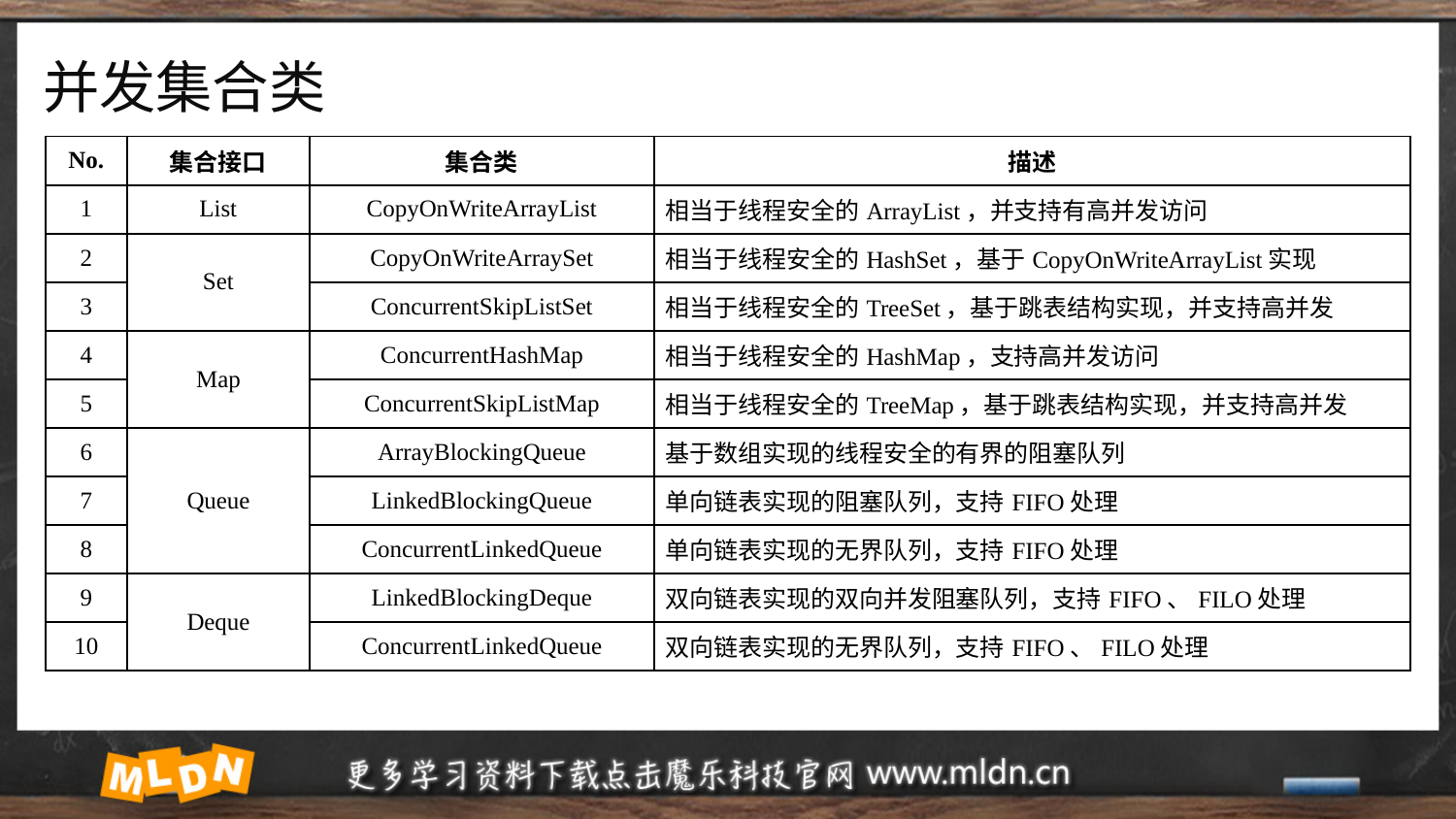

# 并发集合类
| No. | 集合接口 | 集合类 | 描述 |
| --- | --- | --- | --- |
| 1 | List | CopyOnWriteArrayList | 相当于线程安全的ArrayList，并支持有高并发访问 |
| 2 | Set | CopyOnWriteArraySet | 相当于线程安全的HashSet，基于CopyOnWriteArrayList实现 |
| 3 |  | ConcurrentSkipListSet | 相当于线程安全的TreeSet，基于跳表结构实现，并支持高并发 |
| 4 | Map | ConcurrentHashMap | 相当于线程安全的HashMap，支持高并发访问 |
| 5 |  | ConcurrentSkipListMap | 相当于线程安全的TreeMap，基于跳表结构实现，并支持高并发 |
| 6 | Queue | ArrayBlockingQueue | 基于数组实现的线程安全的有界的阻塞队列 |
| 7 |  | LinkedBlockingQueue | 单向链表实现的阻塞队列，支持FIFO处理 |
| 8 |  | ConcurrentLinkedQueue | 单向链表实现的无界队列，支持FIFO处理 |
| 9 | Deque | LinkedBlockingDeque | 双向链表实现的双向并发阻塞队列，支持FIFO、FILO处理 |
| 10 |  | ConcurrentLinkedQueue | 双向链表实现的无界队列，支持FIFO、FILO处理 |